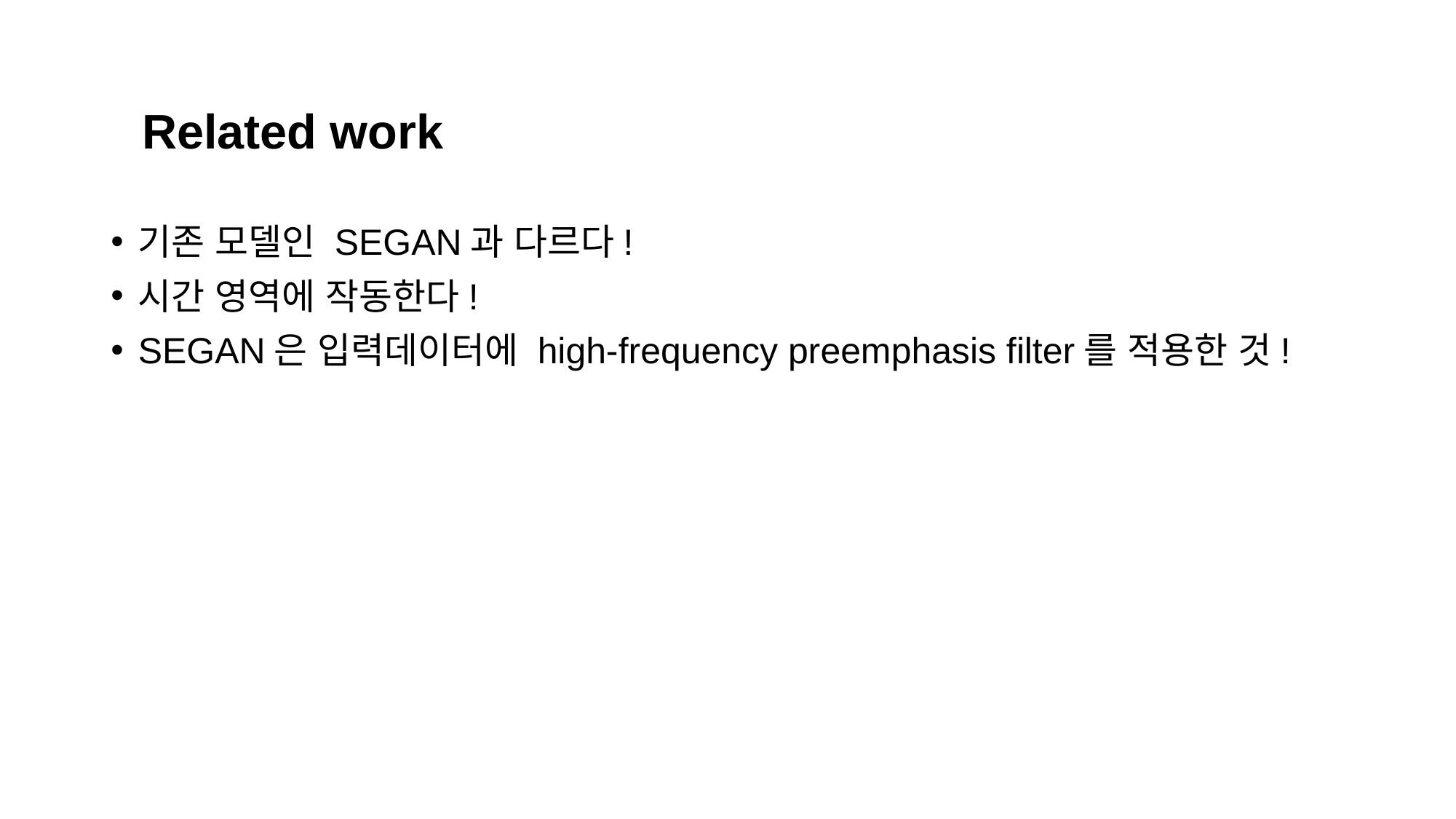

Related work
기존 모델인 SEGAN과 다르다!
시간 영역에 작동한다!
SEGAN은 입력데이터에 high-frequency preemphasis filter를 적용한 것!